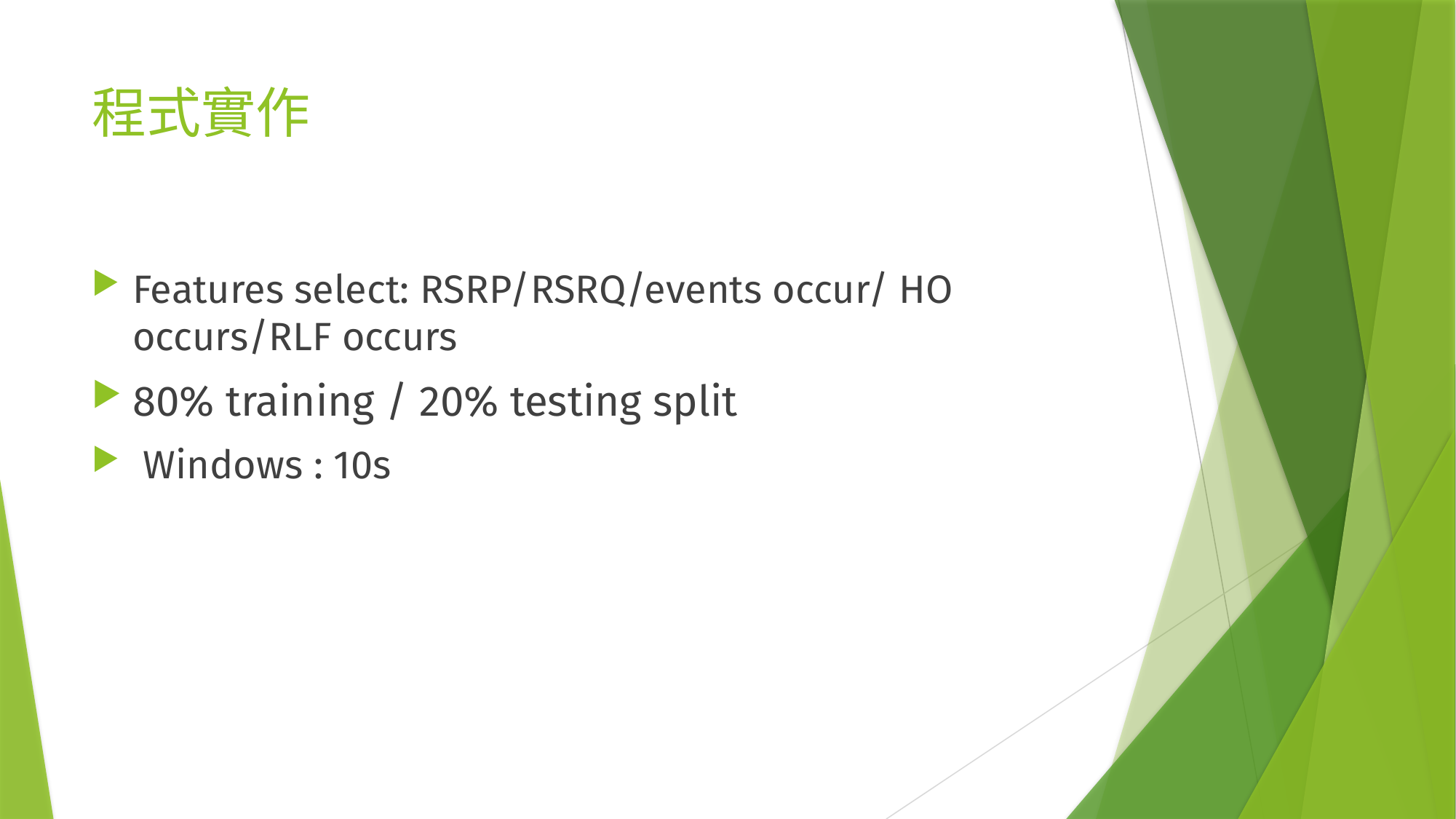

# 程式實作

Features select: RSRP/RSRQ/events occur/ HO occurs/RLF occurs
80% training / 20% testing split
 Windows : 10s